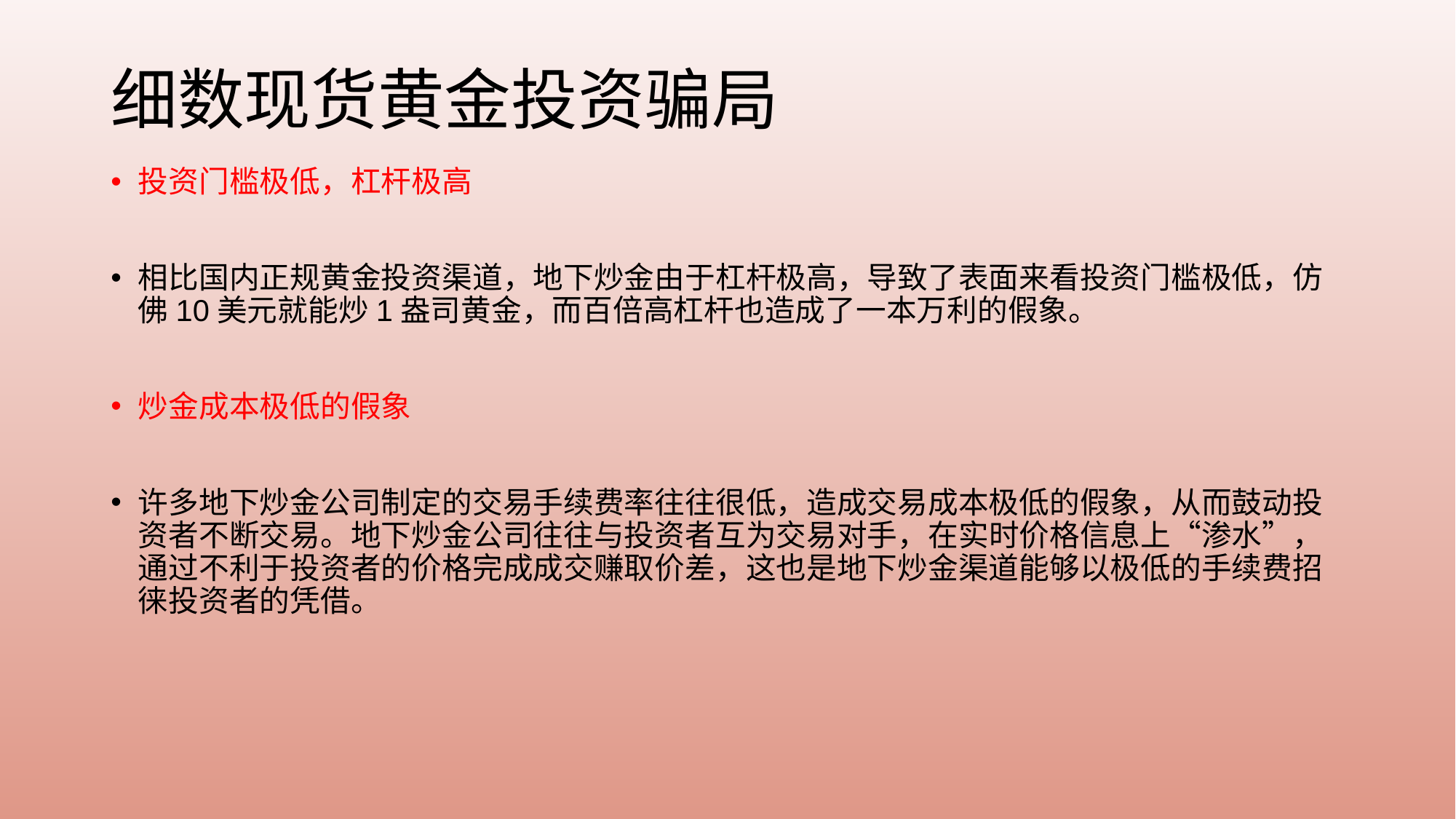

# 细数现货黄金投资骗局
投资门槛极低，杠杆极高

相比国内正规黄金投资渠道，地下炒金由于杠杆极高，导致了表面来看投资门槛极低，仿佛10美元就能炒1盎司黄金，而百倍高杠杆也造成了一本万利的假象。

炒金成本极低的假象

许多地下炒金公司制定的交易手续费率往往很低，造成交易成本极低的假象，从而鼓动投资者不断交易。地下炒金公司往往与投资者互为交易对手，在实时价格信息上“渗水”，通过不利于投资者的价格完成成交赚取价差，这也是地下炒金渠道能够以极低的手续费招徕投资者的凭借。